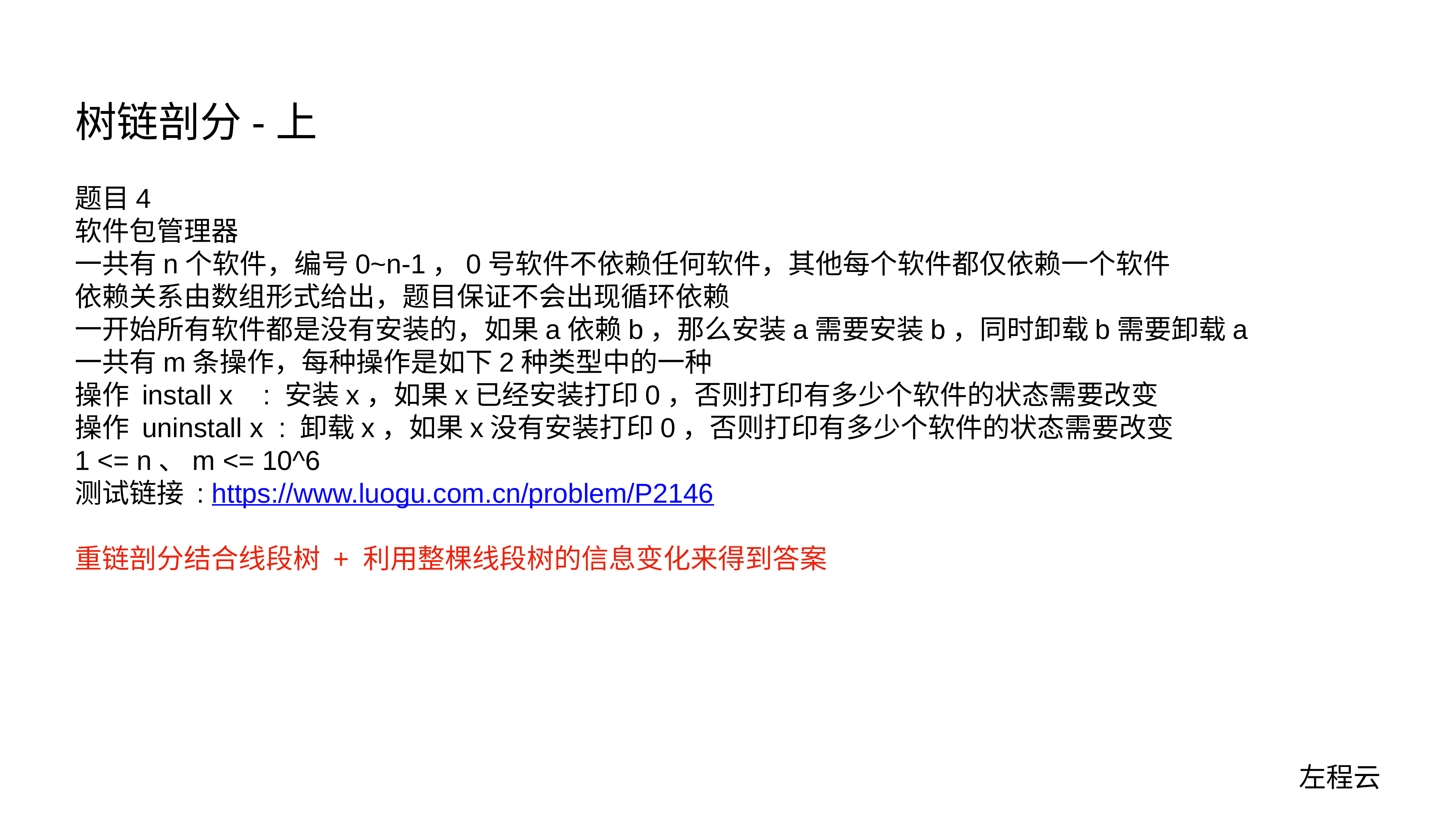

# 树链剖分-上
题目4
软件包管理器
一共有n个软件，编号0~n-1，0号软件不依赖任何软件，其他每个软件都仅依赖一个软件
依赖关系由数组形式给出，题目保证不会出现循环依赖
一开始所有软件都是没有安装的，如果a依赖b，那么安装a需要安装b，同时卸载b需要卸载a
一共有m条操作，每种操作是如下2种类型中的一种
操作 install x    : 安装x，如果x已经安装打印0，否则打印有多少个软件的状态需要改变
操作 uninstall x  : 卸载x，如果x没有安装打印0，否则打印有多少个软件的状态需要改变
1 <= n、m <= 10^6
测试链接 : https://www.luogu.com.cn/problem/P2146

重链剖分结合线段树 + 利用整棵线段树的信息变化来得到答案
左程云